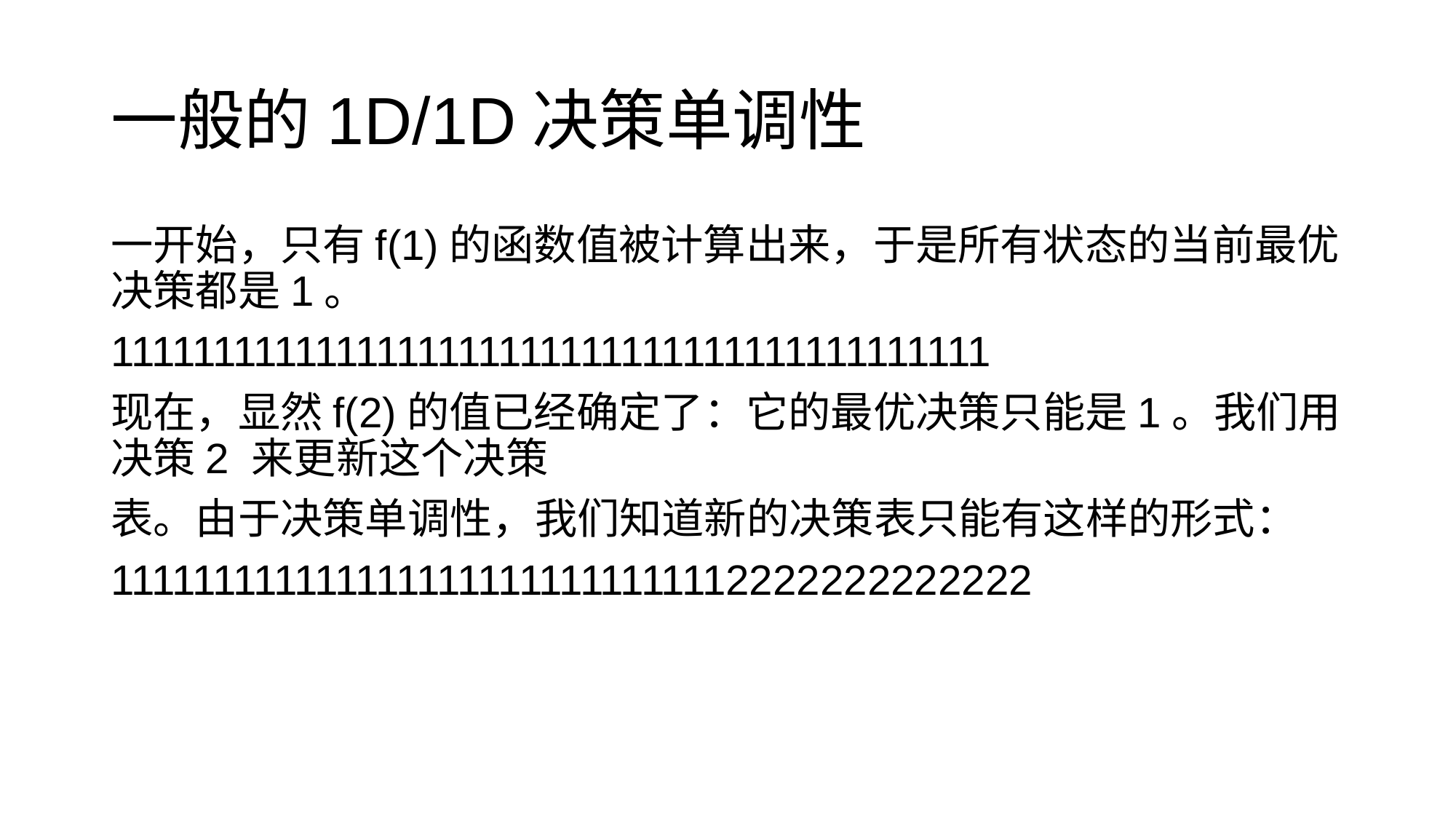

# 一般的1D/1D决策单调性
一开始，只有f(1)的函数值被计算出来，于是所有状态的当前最优决策都是1。
1111111111111111111111111111111111111111111
现在，显然f(2)的值已经确定了：它的最优决策只能是1。我们用决策2 来更新这个决策
表。由于决策单调性，我们知道新的决策表只能有这样的形式：
1111111111111111111111111111112222222222222